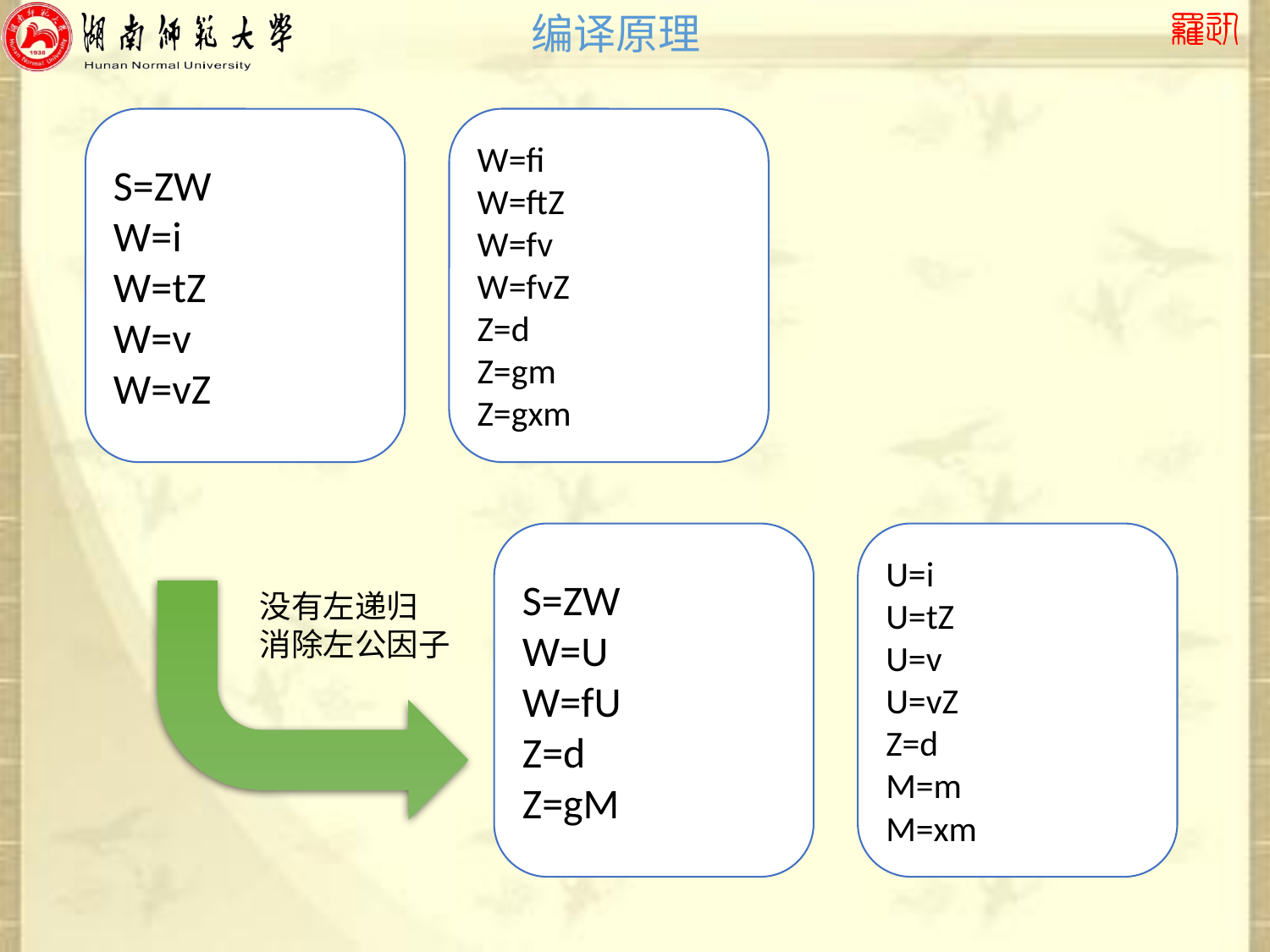

S=ZW
W=i
W=tZ
W=v
W=vZ
W=fi
W=ftZ
W=fv
W=fvZ
Z=d
Z=gm
Z=gxm
S=ZW
W=U
W=fU
Z=d
Z=gM
U=i
U=tZ
U=v
U=vZ
Z=d
M=m
M=xm

没有左递归
消除左公因子